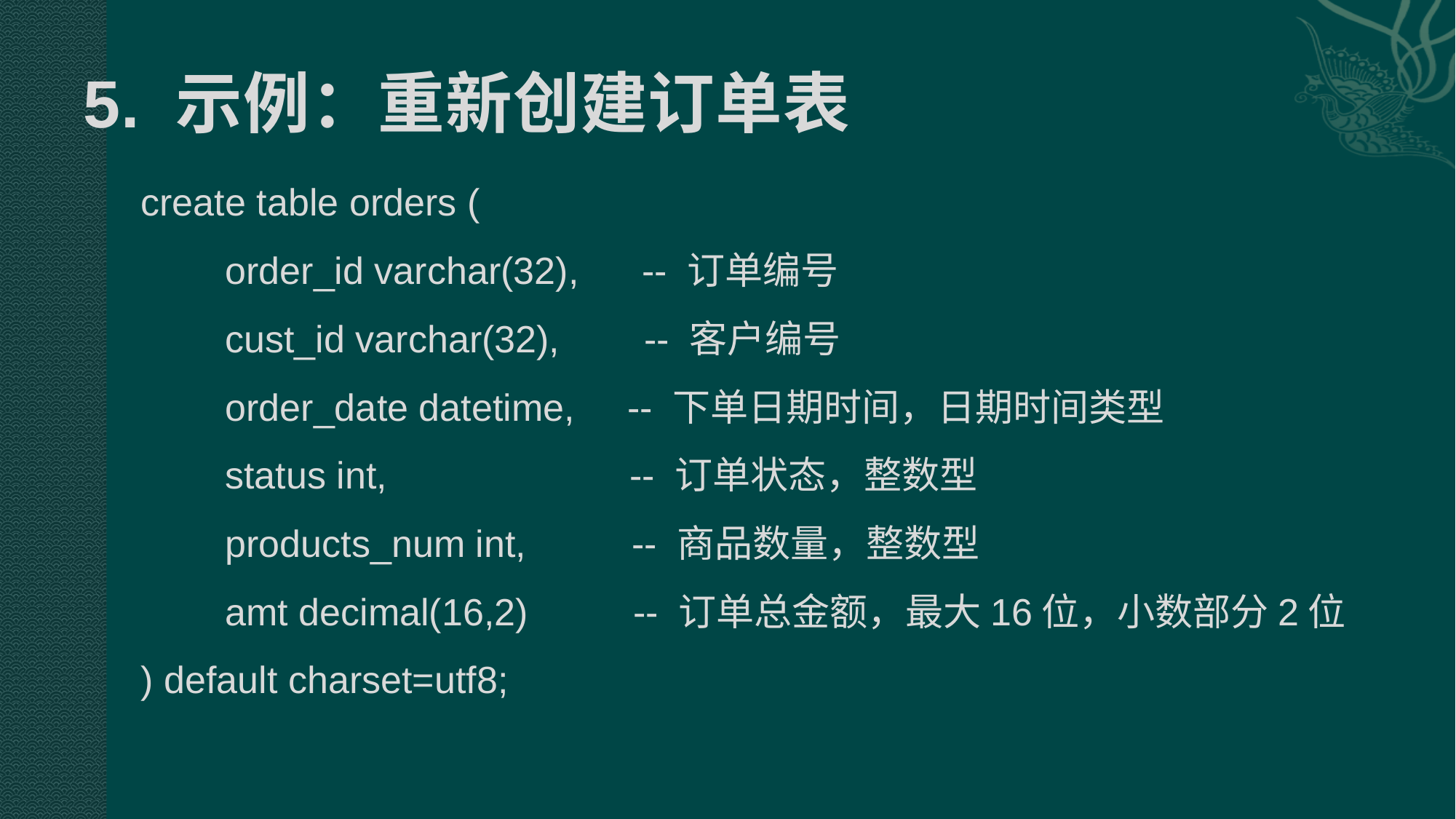

# 5. 示例：重新创建订单表
create table orders (
        order_id varchar(32),      -- 订单编号
        cust_id varchar(32),        -- 客户编号
        order_date datetime,     -- 下单日期时间，日期时间类型
        status int,                       -- 订单状态，整数型
        products_num int,          -- 商品数量，整数型
        amt decimal(16,2)          -- 订单总金额，最大16位，小数部分2位
) default charset=utf8;